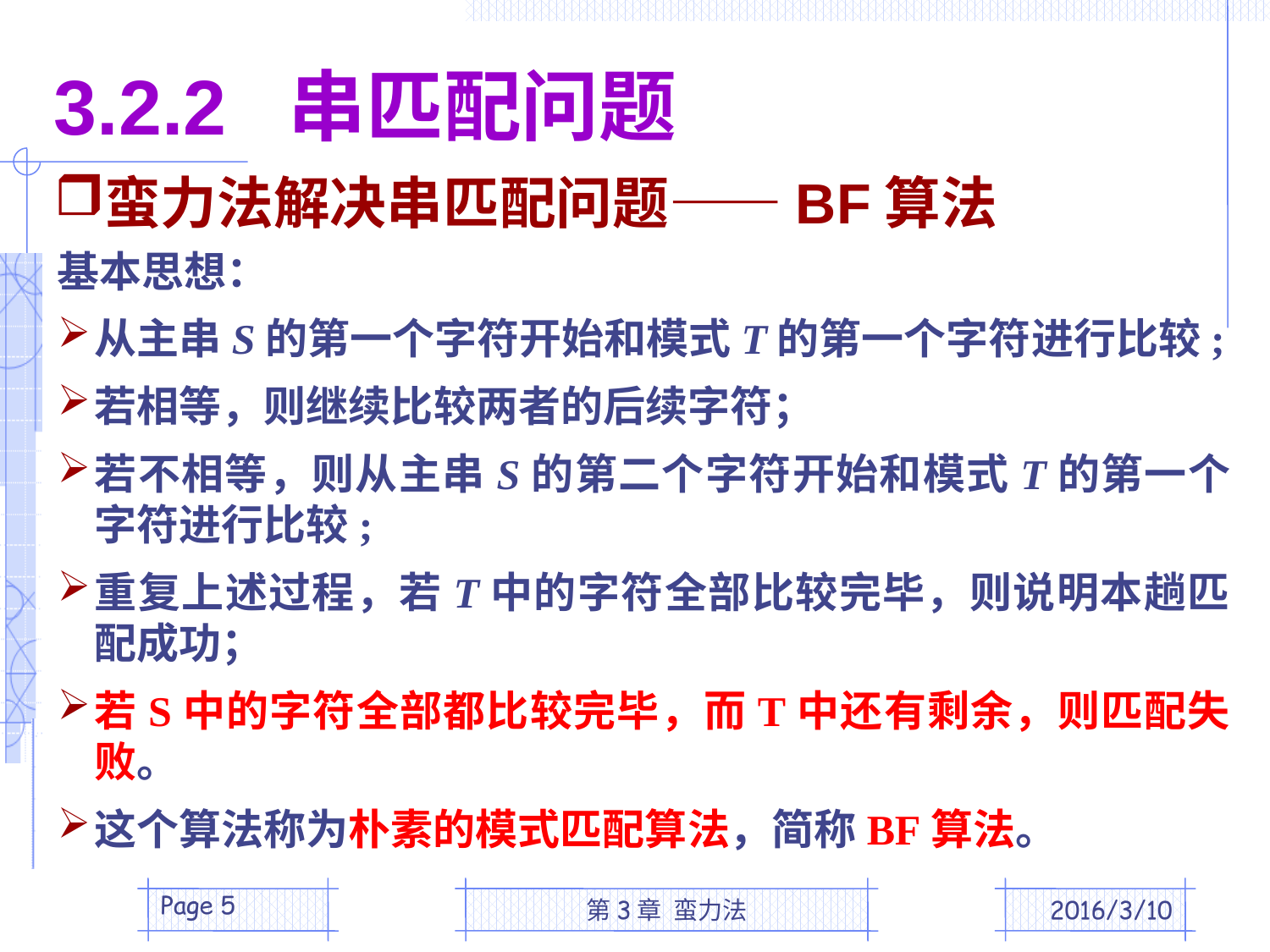

3.2.2  串匹配问题
蛮力法解决串匹配问题——BF算法
基本思想：
从主串S的第一个字符开始和模式T的第一个字符进行比较;
若相等，则继续比较两者的后续字符；
若不相等，则从主串S的第二个字符开始和模式T的第一个字符进行比较;
重复上述过程，若T中的字符全部比较完毕，则说明本趟匹配成功；
若S中的字符全部都比较完毕，而T中还有剩余，则匹配失败。
这个算法称为朴素的模式匹配算法，简称BF算法。
Page 5
第3章  蛮力法
2016/3/10